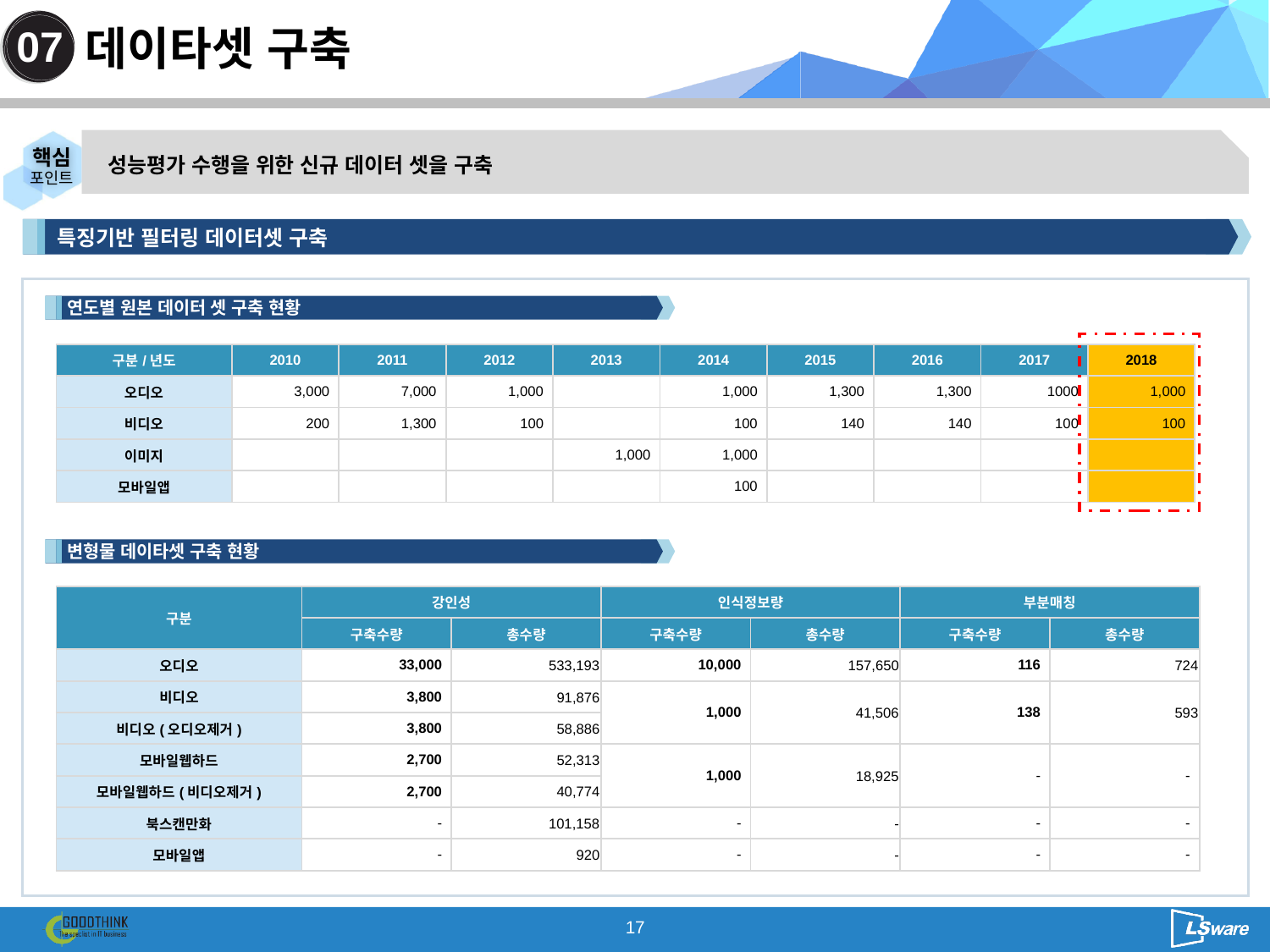

# 데이타셋 구축
07
성능평가 수행을 위한 신규 데이터 셋을 구축
특징기반 필터링 데이터셋 구축

연도별 원본 데이터 셋 구축 현황

| 구분/년도 | 2010 | 2011 | 2012 | 2013 | 2014 | 2015 | 2016 | 2017 | 2018 |
| --- | --- | --- | --- | --- | --- | --- | --- | --- | --- |
| 오디오 | 3,000 | 7,000 | 1,000 |  | 1,000 | 1,300 | 1,300 | 1000 | 1,000 |
| 비디오 | 200 | 1,300 | 100 |  | 100 | 140 | 140 | 100 | 100 |
| 이미지 |  |  |  | 1,000 | 1,000 |  |  |  |  |
| 모바일앱 |  |  |  |  | 100 |  |  |  |  |

변형물 데이타셋 구축 현황
| 구분 | 강인성 |  | 인식정보량 |  | 부분매칭 |  |
| --- | --- | --- | --- | --- | --- | --- |
|  | 구축수량 | 총수량 | 구축수량 | 총수량 | 구축수량 | 총수량 |
| 오디오 | 33,000 | 533,193 | 10,000 | 157,650 | 116 | 724 |
| 비디오 | 3,800 | 91,876 | 1,000 | 41,506 | 138 | 593 |
| 비디오(오디오제거) | 3,800 | 58,886 |  |  |  |  |
| 모바일웹하드 | 2,700 | 52,313 | 1,000 | 18,925 | - | - |
| 모바일웹하드(비디오제거) | 2,700 | 40,774 |  |  |  |  |
| 북스캔만화 | - | 101,158 | - | - | - | - |
| 모바일앱 | - | 920 | - | - | - | - |